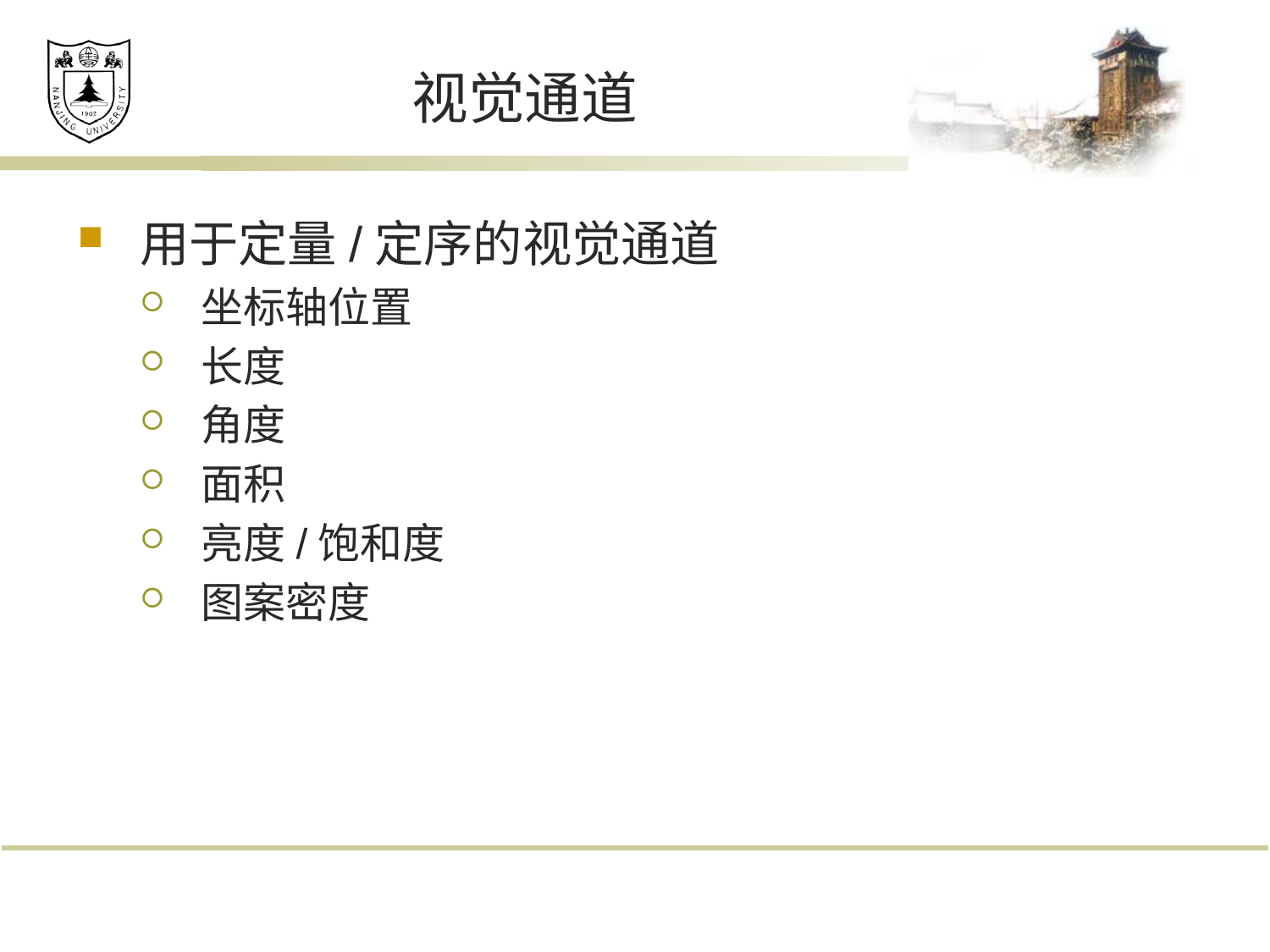

# 视觉通道
用于定量/定序的视觉通道
坐标轴位置
长度
角度
面积
亮度/饱和度
图案密度